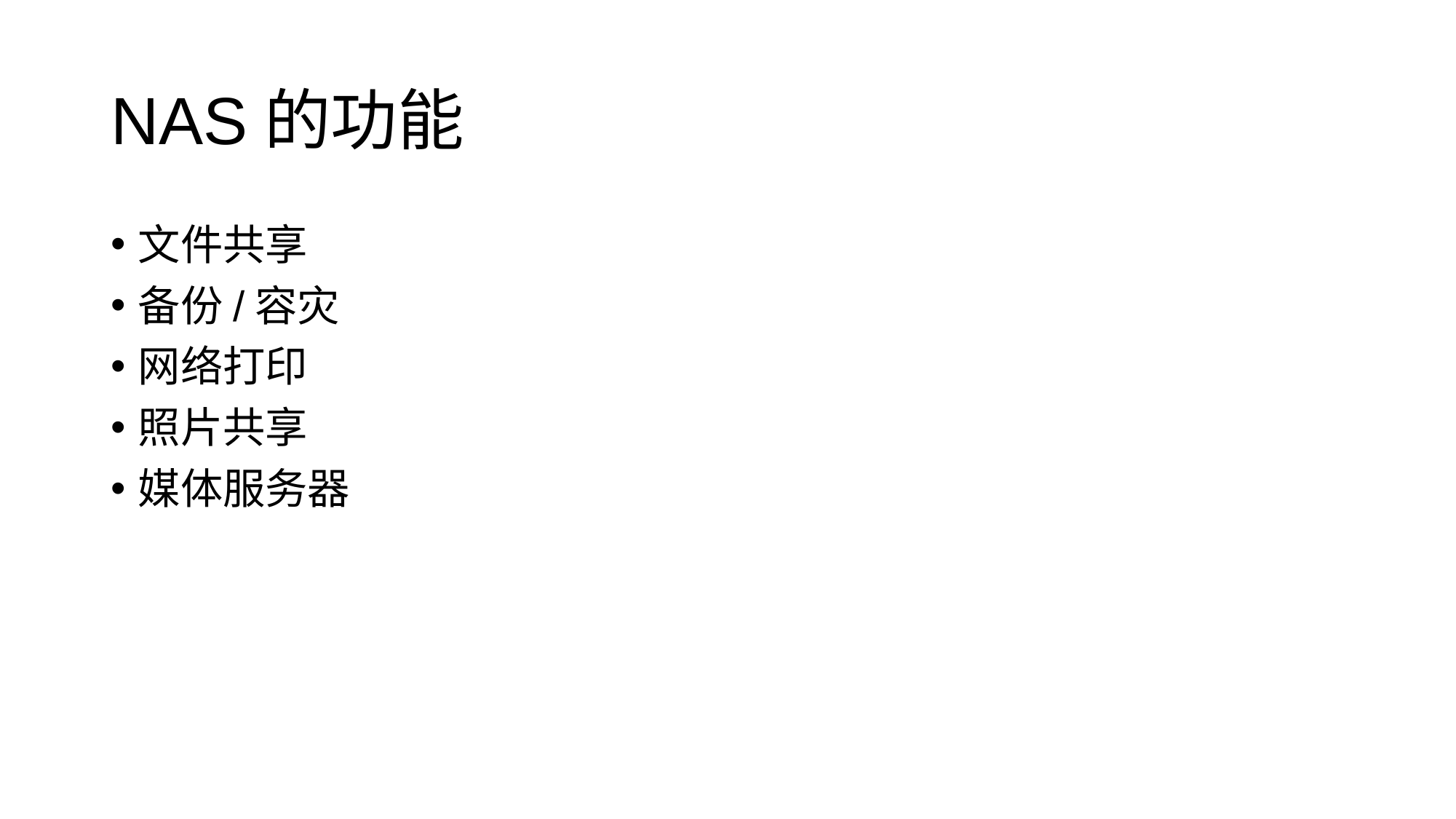

# NAS的功能
文件共享
备份/容灾
网络打印
照片共享
媒体服务器